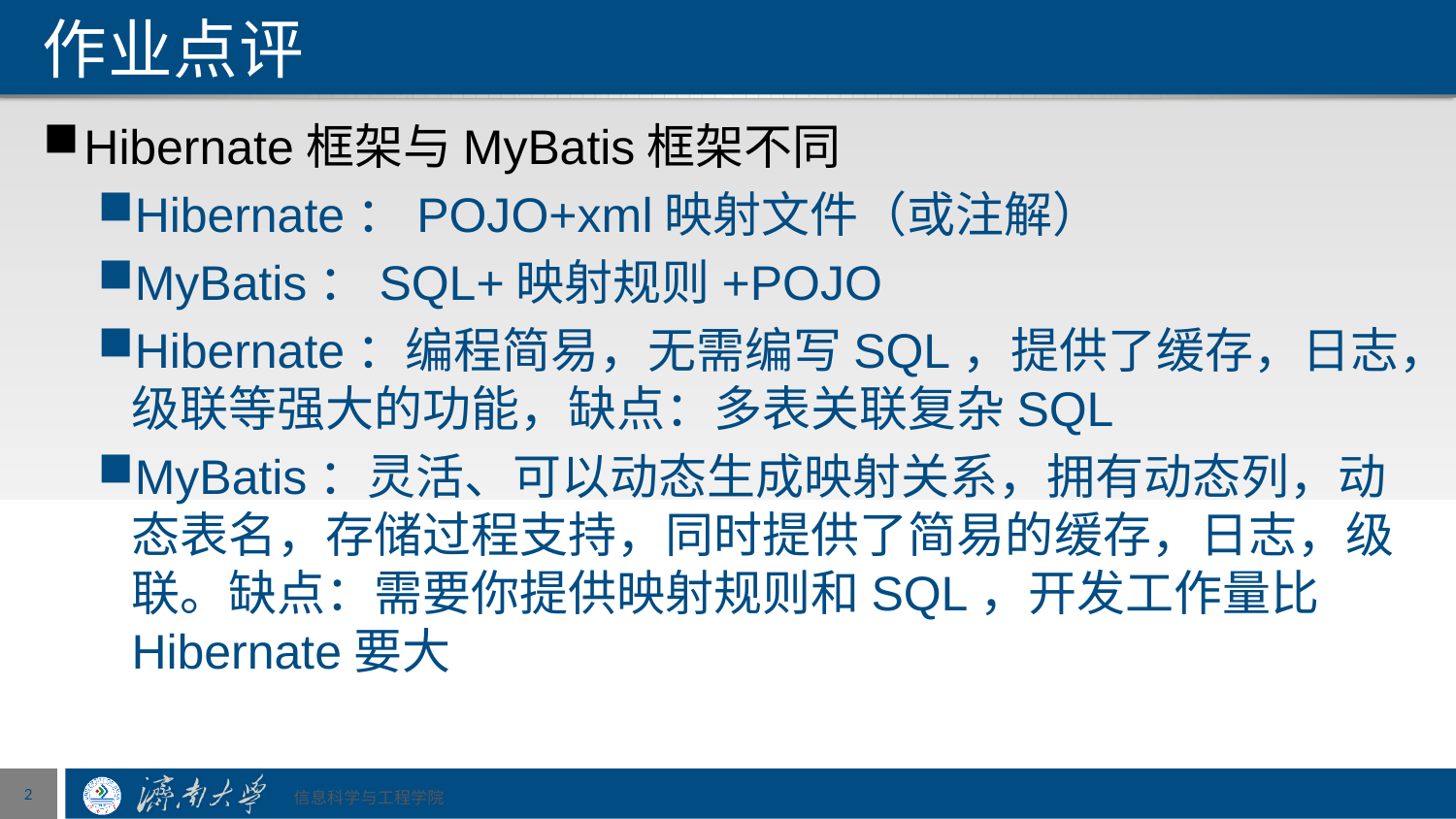

# 作业点评
Hibernate框架与MyBatis框架不同
Hibernate：POJO+xml映射文件（或注解）
MyBatis：SQL+映射规则+POJO
Hibernate：编程简易，无需编写SQL，提供了缓存，日志，级联等强大的功能，缺点：多表关联复杂SQL
MyBatis：灵活、可以动态生成映射关系，拥有动态列，动态表名，存储过程支持，同时提供了简易的缓存，日志，级联。缺点：需要你提供映射规则和SQL，开发工作量比Hibernate要大